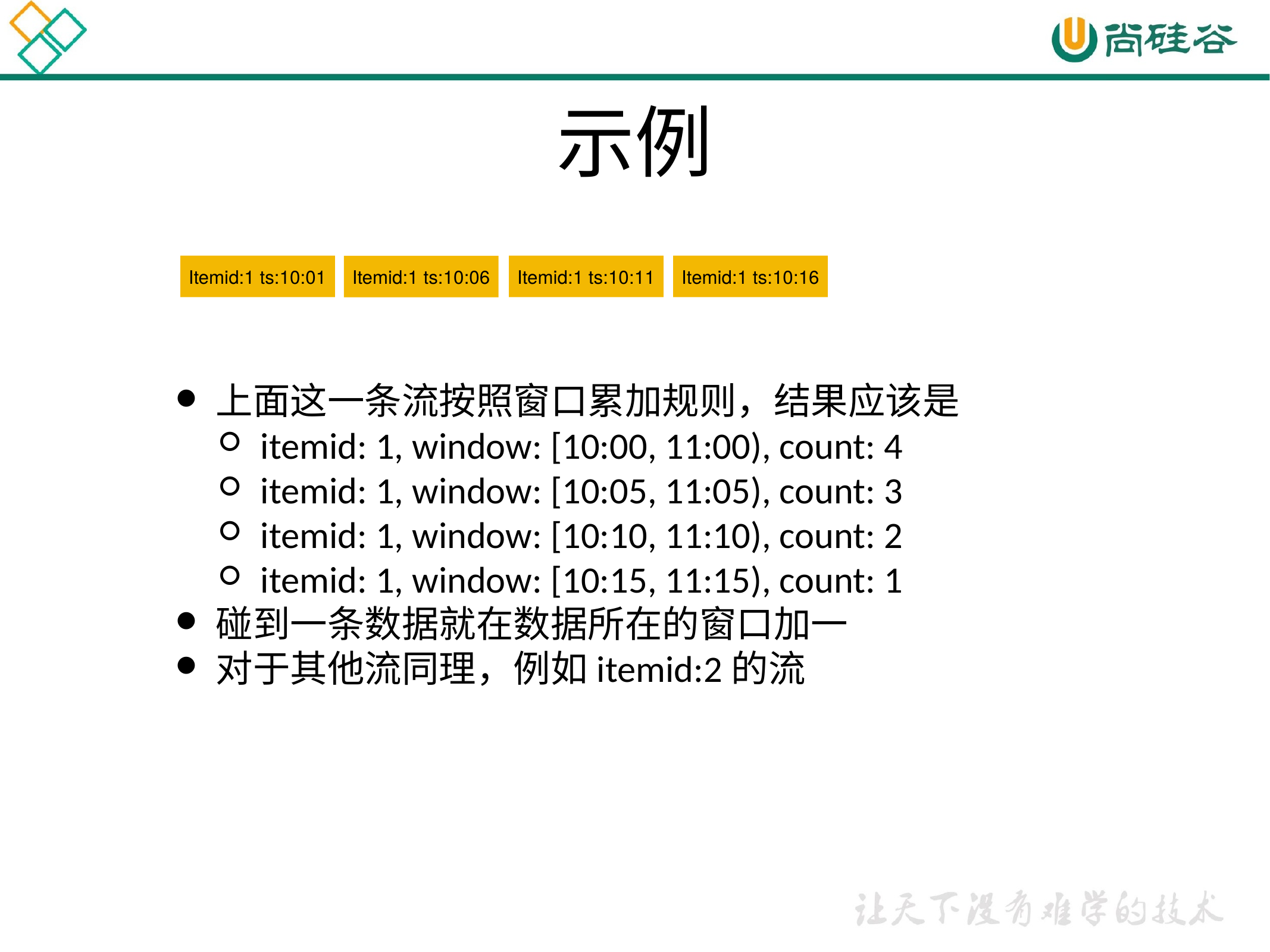

# 示例
Itemid:1 ts:10:01

Itemid:1 ts:10:11

Itemid:1 ts:10:16

Itemid:1 ts:10:06

上面这一条流按照窗口累加规则，结果应该是
itemid: 1, window: [10:00, 11:00), count: 4
itemid: 1, window: [10:05, 11:05), count: 3
itemid: 1, window: [10:10, 11:10), count: 2
itemid: 1, window: [10:15, 11:15), count: 1
碰到一条数据就在数据所在的窗口加一
对于其他流同理，例如itemid:2的流